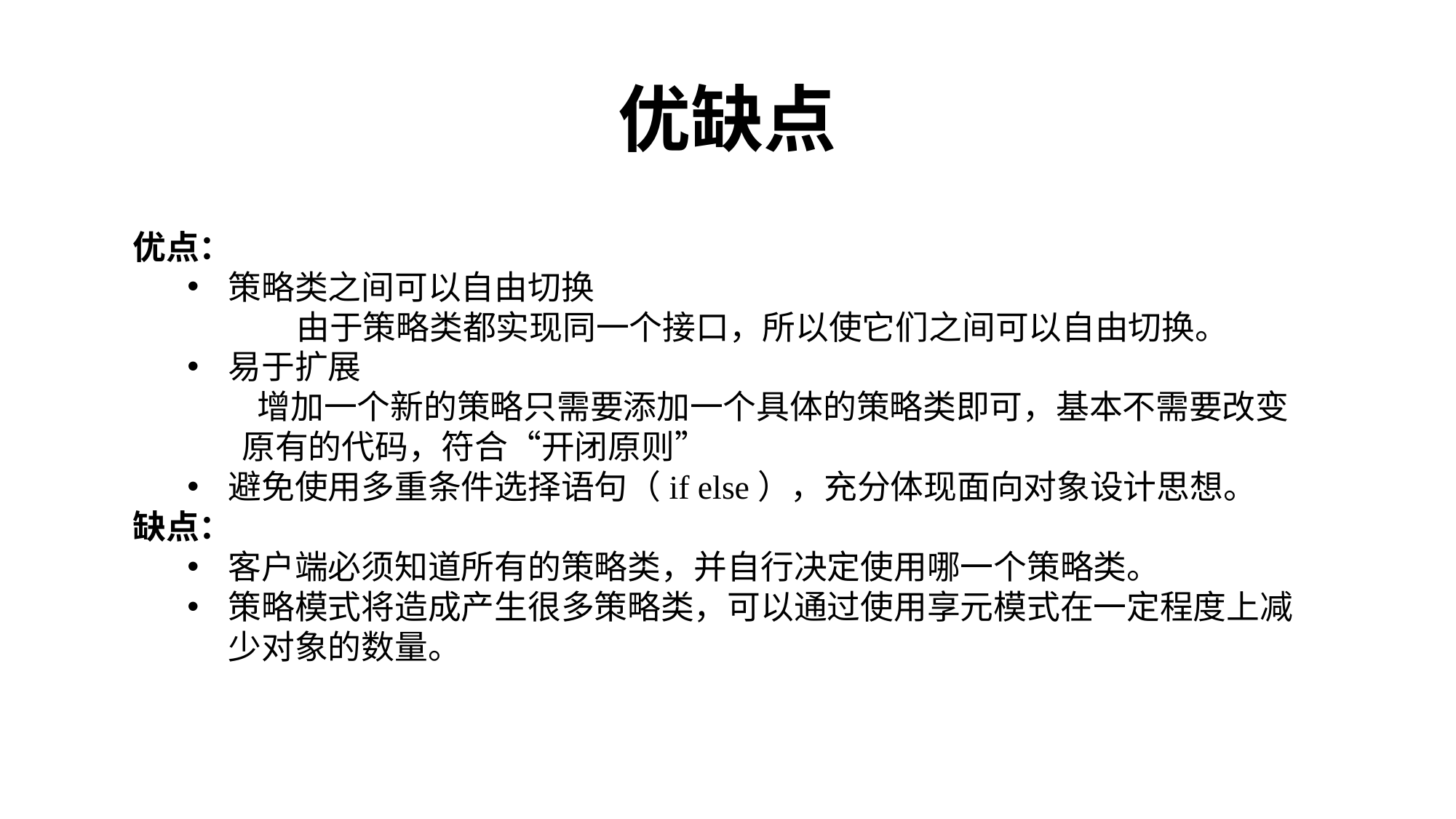

# 优缺点
优点：
策略类之间可以自由切换
	由于策略类都实现同一个接口，所以使它们之间可以自由切换。
易于扩展
 增加一个新的策略只需要添加一个具体的策略类即可，基本不需要改变原有的代码，符合“开闭原则”
避免使用多重条件选择语句（if else），充分体现面向对象设计思想。
缺点：
客户端必须知道所有的策略类，并自行决定使用哪一个策略类。
策略模式将造成产生很多策略类，可以通过使用享元模式在一定程度上减少对象的数量。